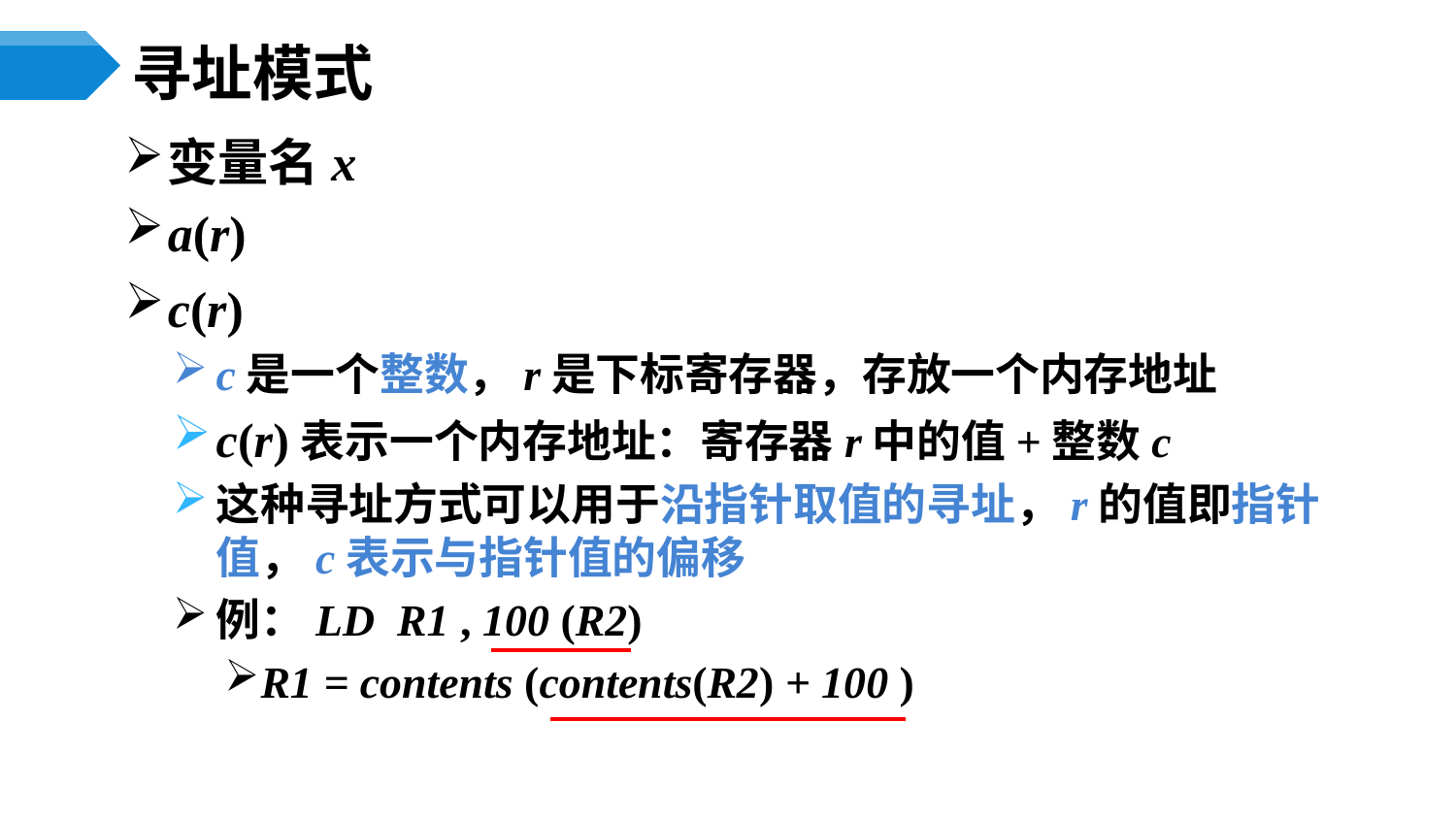

# 寻址模式
变量名x
a(r)
c(r)
c是一个整数，r是下标寄存器，存放一个内存地址
c(r)表示一个内存地址：寄存器r中的值+整数c
这种寻址方式可以用于沿指针取值的寻址，r的值即指针值，c表示与指针值的偏移
例：LD  R1 , 100 (R2)
R1 = contents (contents(R2) + 100 )